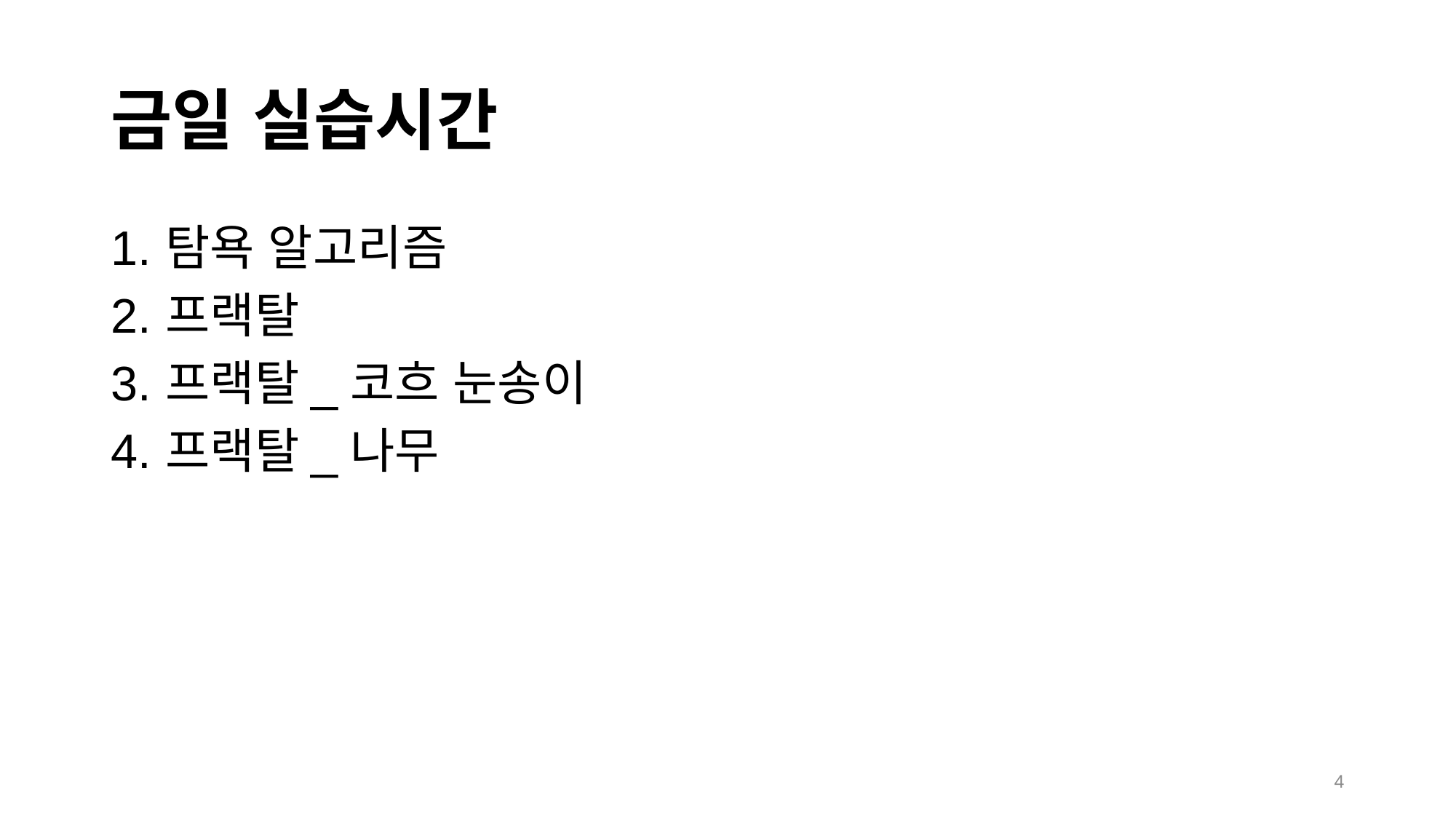

# 금일 실습시간
탐욕 알고리즘
프랙탈
프랙탈_코흐 눈송이
프랙탈_나무
4